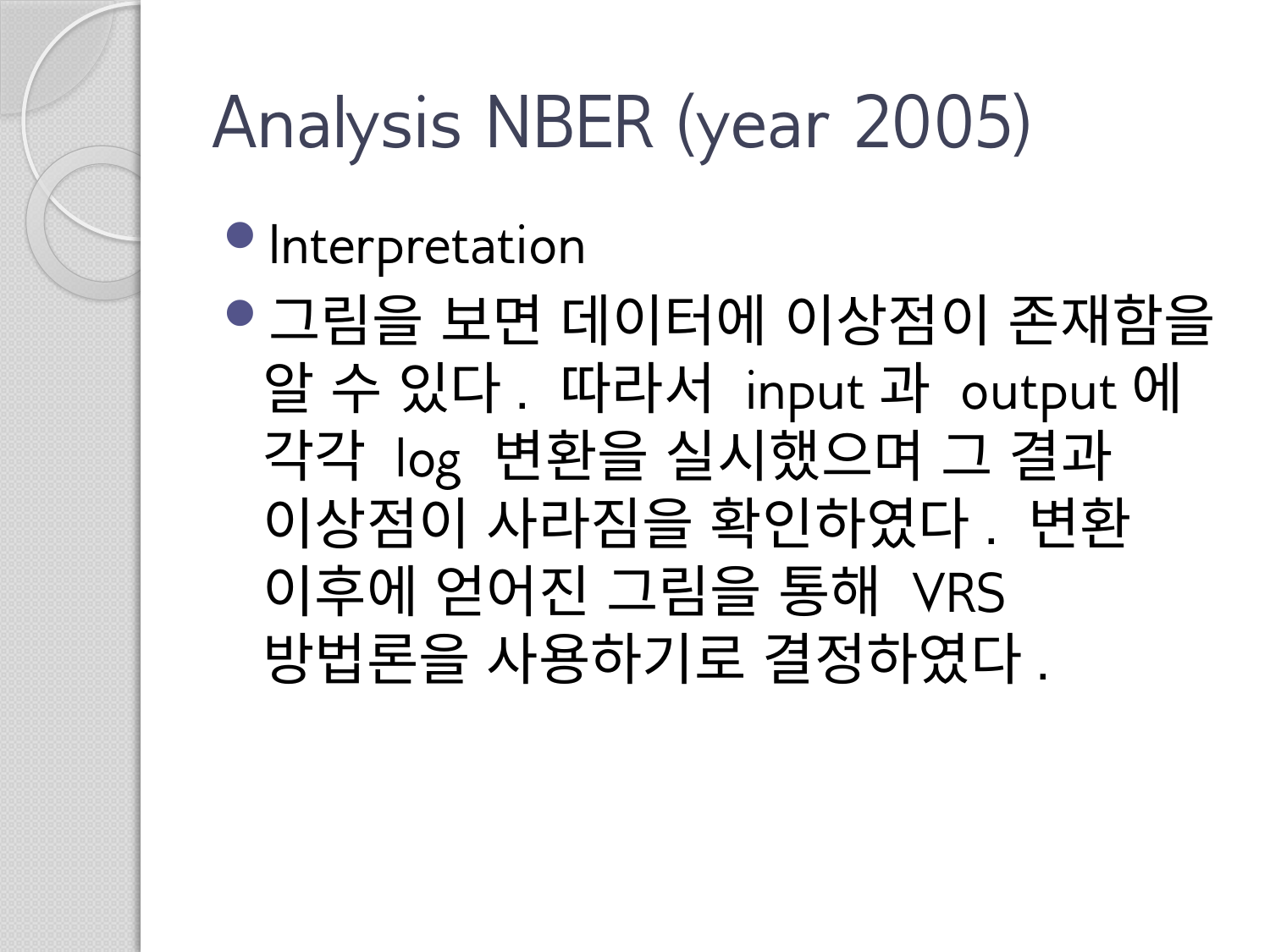

# Analysis NBER (year 2005)
Interpretation
그림을 보면 데이터에 이상점이 존재함을 알 수 있다. 따라서 input과 output에 각각 log 변환을 실시했으며 그 결과 이상점이 사라짐을 확인하였다. 변환 이후에 얻어진 그림을 통해 VRS 방법론을 사용하기로 결정하였다.